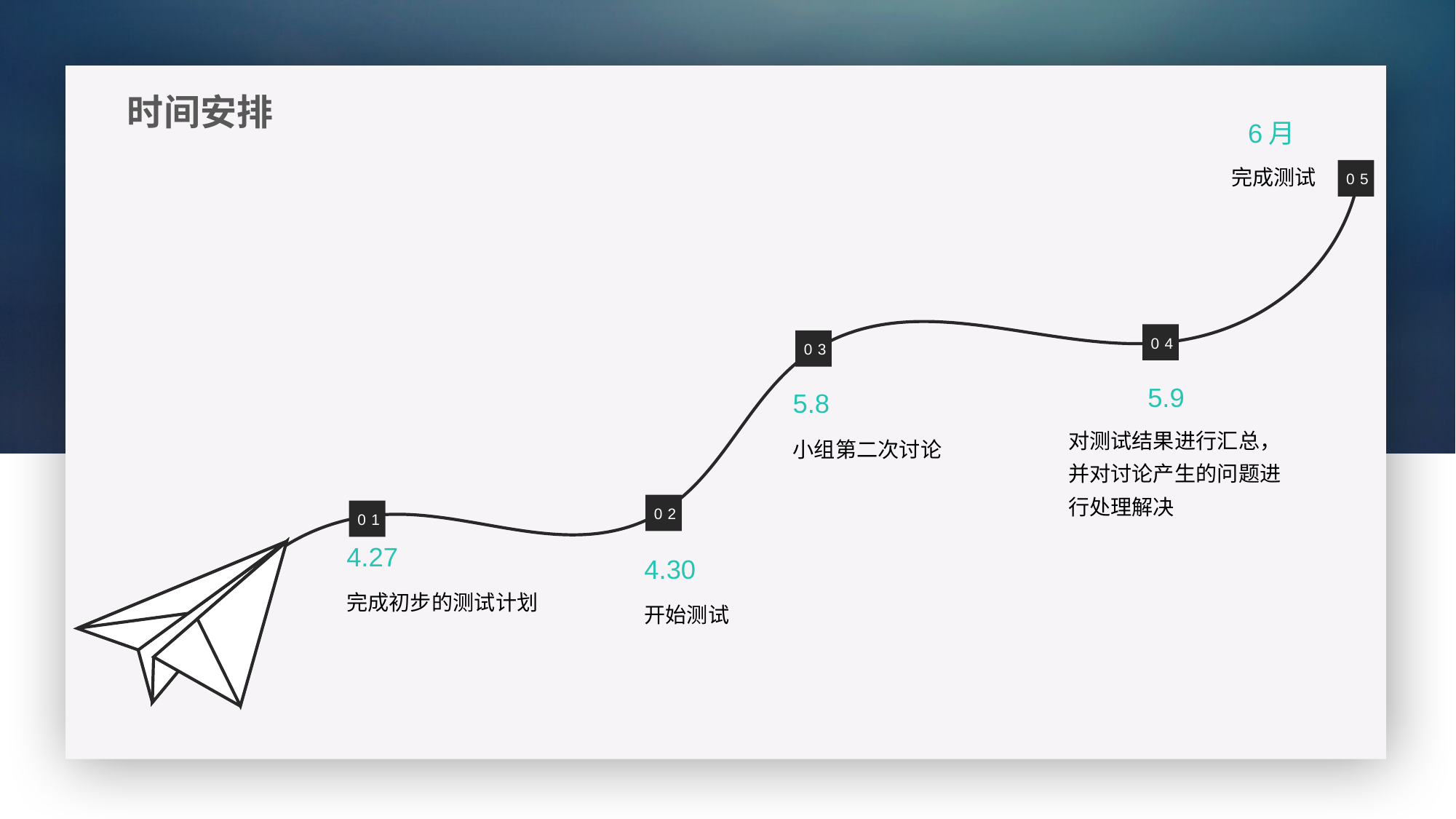

时间安排
6月
完成测试

05

04

03
5.9
对测试结果进行汇总，并对讨论产生的问题进行处理解决
5.8
小组第二次讨论

02

01
4.27
完成初步的测试计划

4.30
开始测试